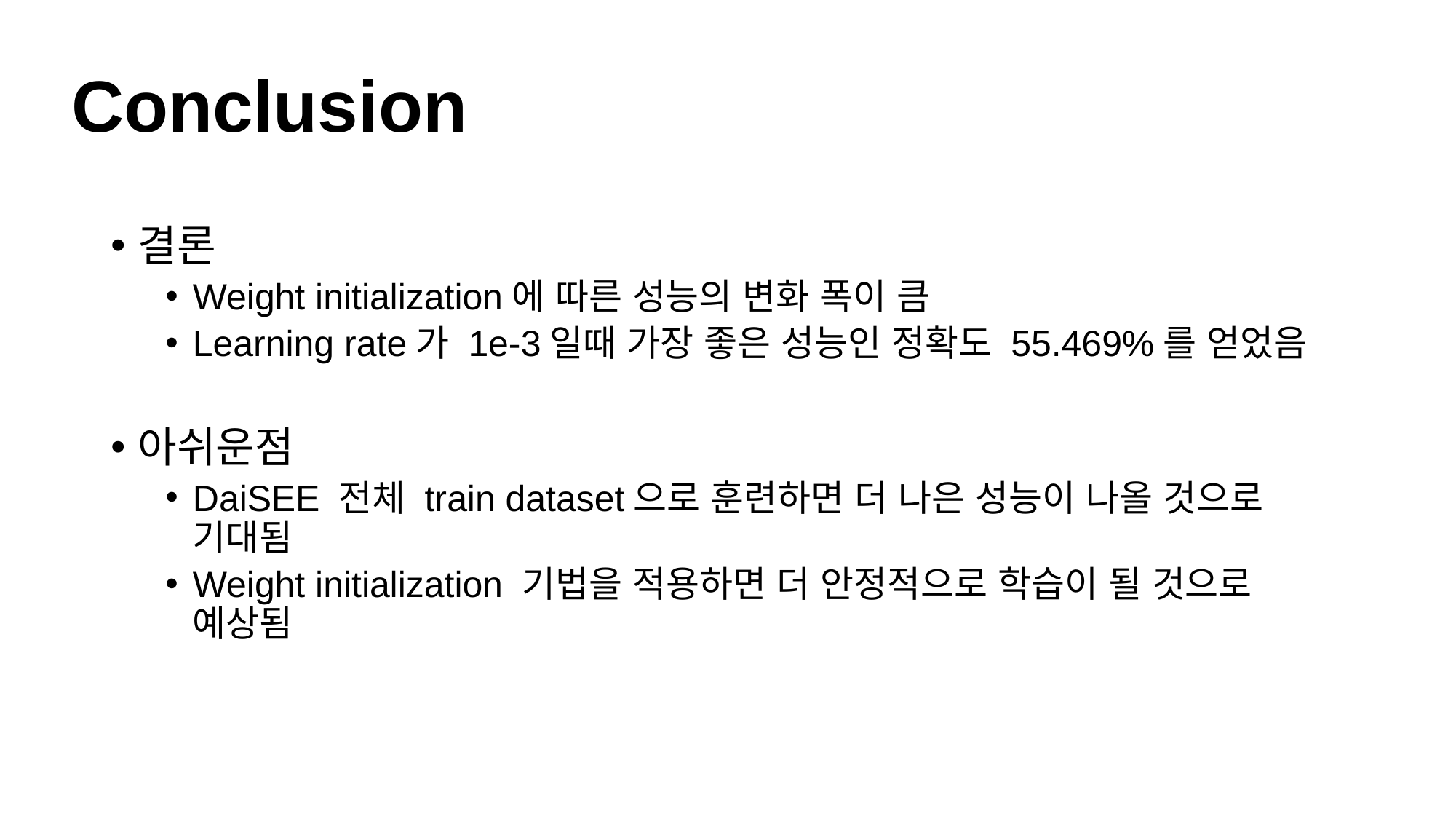

Conclusion

결론
Weight initialization에 따른 성능의 변화 폭이 큼
Learning rate가 1e-3일때 가장 좋은 성능인 정확도 55.469%를 얻었음

아쉬운점
DaiSEE 전체 train dataset으로 훈련하면 더 나은 성능이 나올 것으로 기대됨
Weight initialization 기법을 적용하면 더 안정적으로 학습이 될 것으로 예상됨